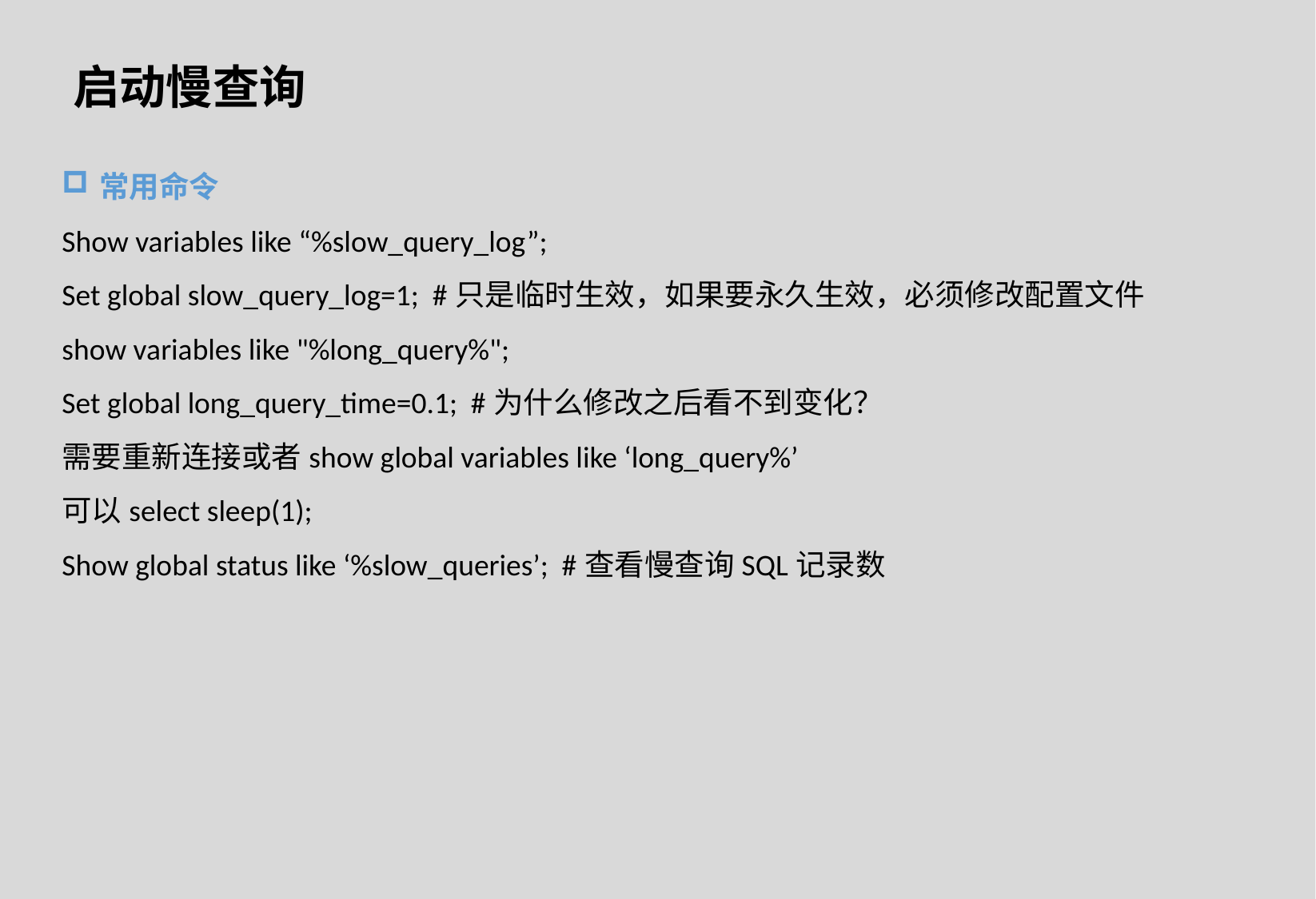

启动慢查询
常用命令
Show variables like “%slow_query_log”;
Set global slow_query_log=1;  #只是临时生效，如果要永久生效，必须修改配置文件
show variables like "%long_query%";
Set global long_query_time=0.1;  #为什么修改之后看不到变化？
需要重新连接或者show global variables like ‘long_query%’
可以select sleep(1);
Show global status like ‘%slow_queries’;  #查看慢查询SQL记录数